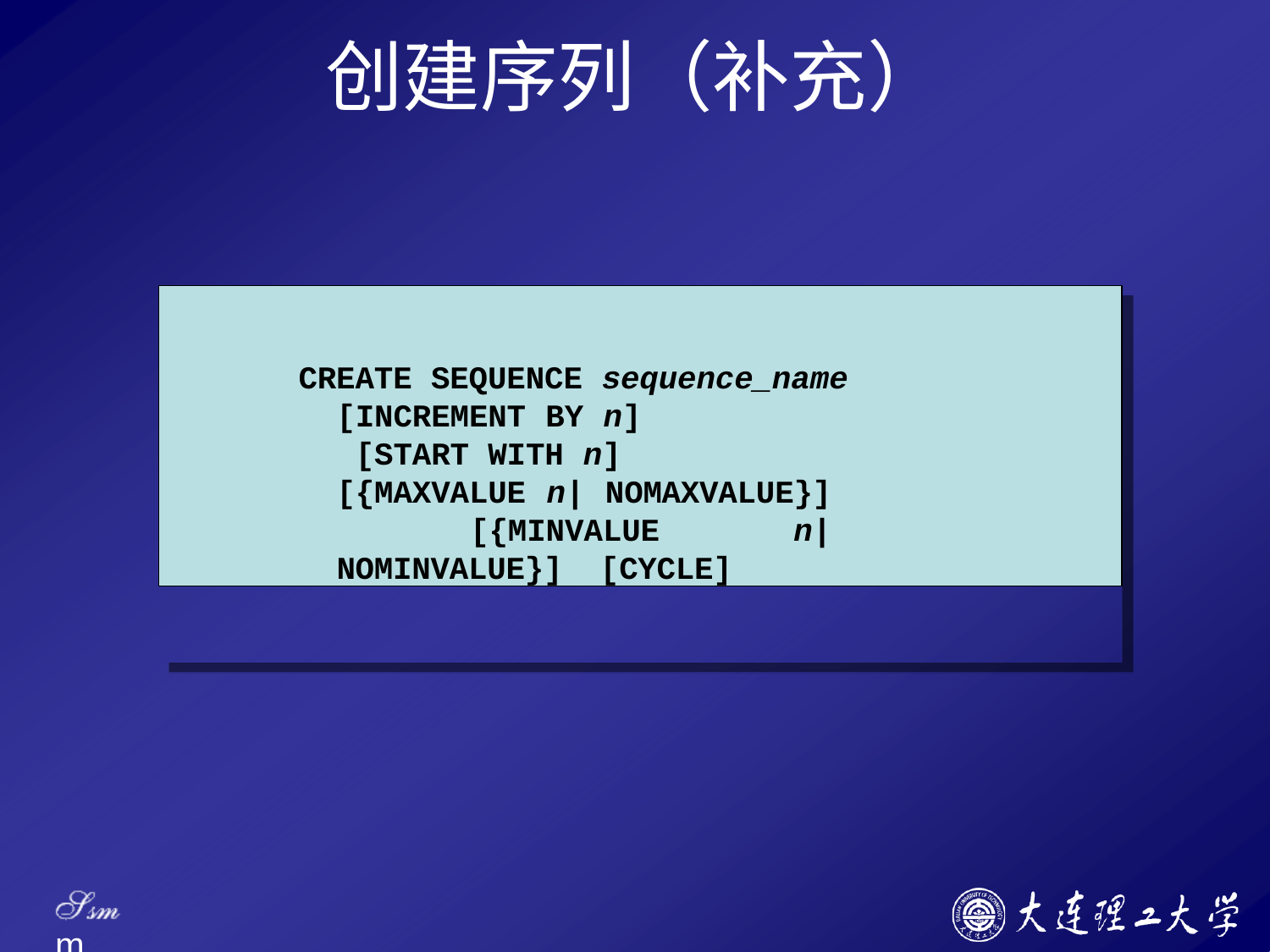

# 创建序列（补充）

CREATE SEQUENCE sequence_name
[INCREMENT BY n]  [START WITH n]
[{MAXVALUE n| NOMAXVALUE}]  [{MINVALUE n| NOMINVALUE}]  [CYCLE]

Ssm